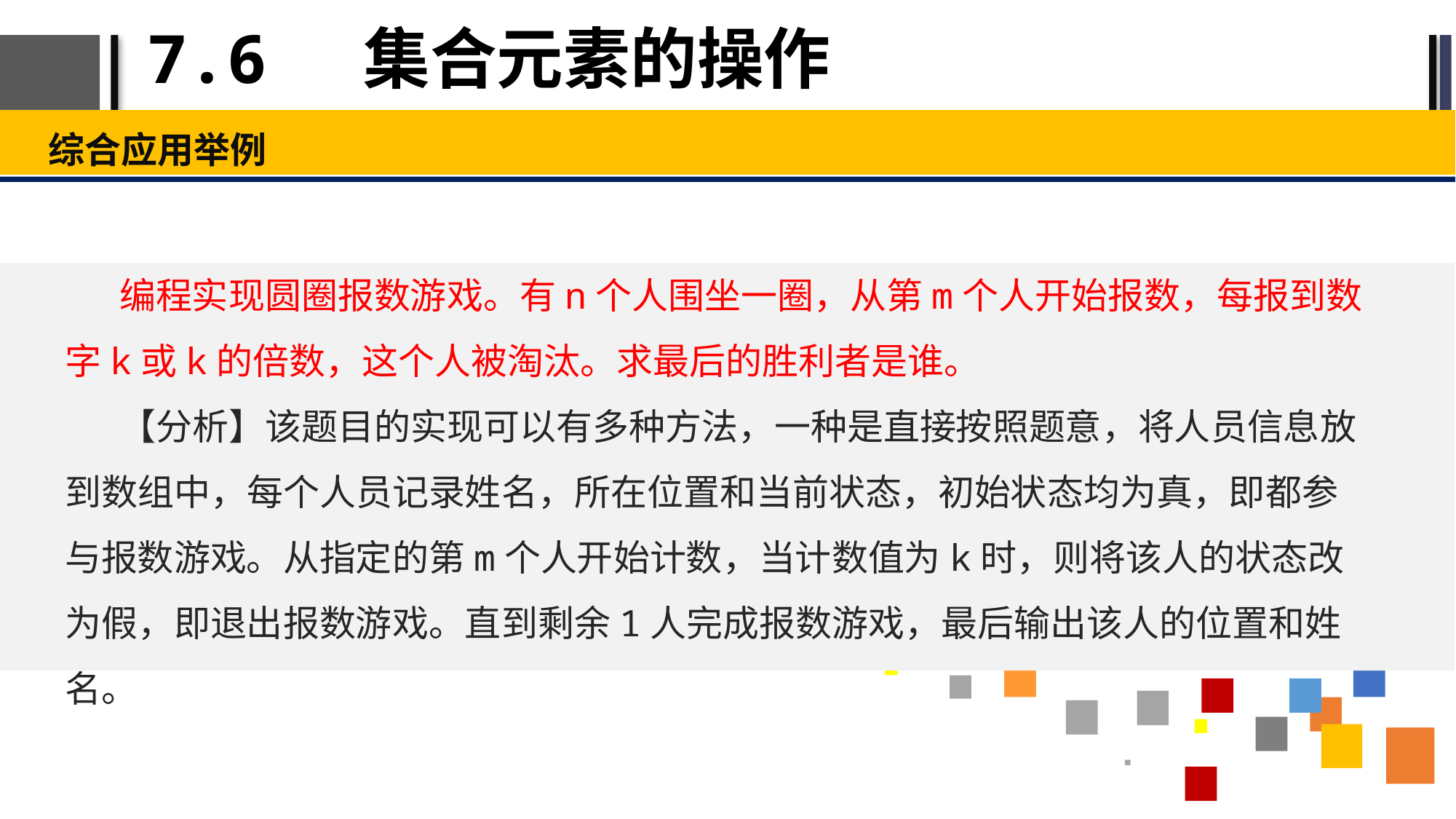

# 7.6  集合元素的操作

综合应用举例

编程实现圆圈报数游戏。有n个人围坐一圈，从第m个人开始报数，每报到数字k或k的倍数，这个人被淘汰。求最后的胜利者是谁。
【分析】该题目的实现可以有多种方法，一种是直接按照题意，将人员信息放到数组中，每个人员记录姓名，所在位置和当前状态，初始状态均为真，即都参与报数游戏。从指定的第m个人开始计数，当计数值为k时，则将该人的状态改为假，即退出报数游戏。直到剩余1人完成报数游戏，最后输出该人的位置和姓名。